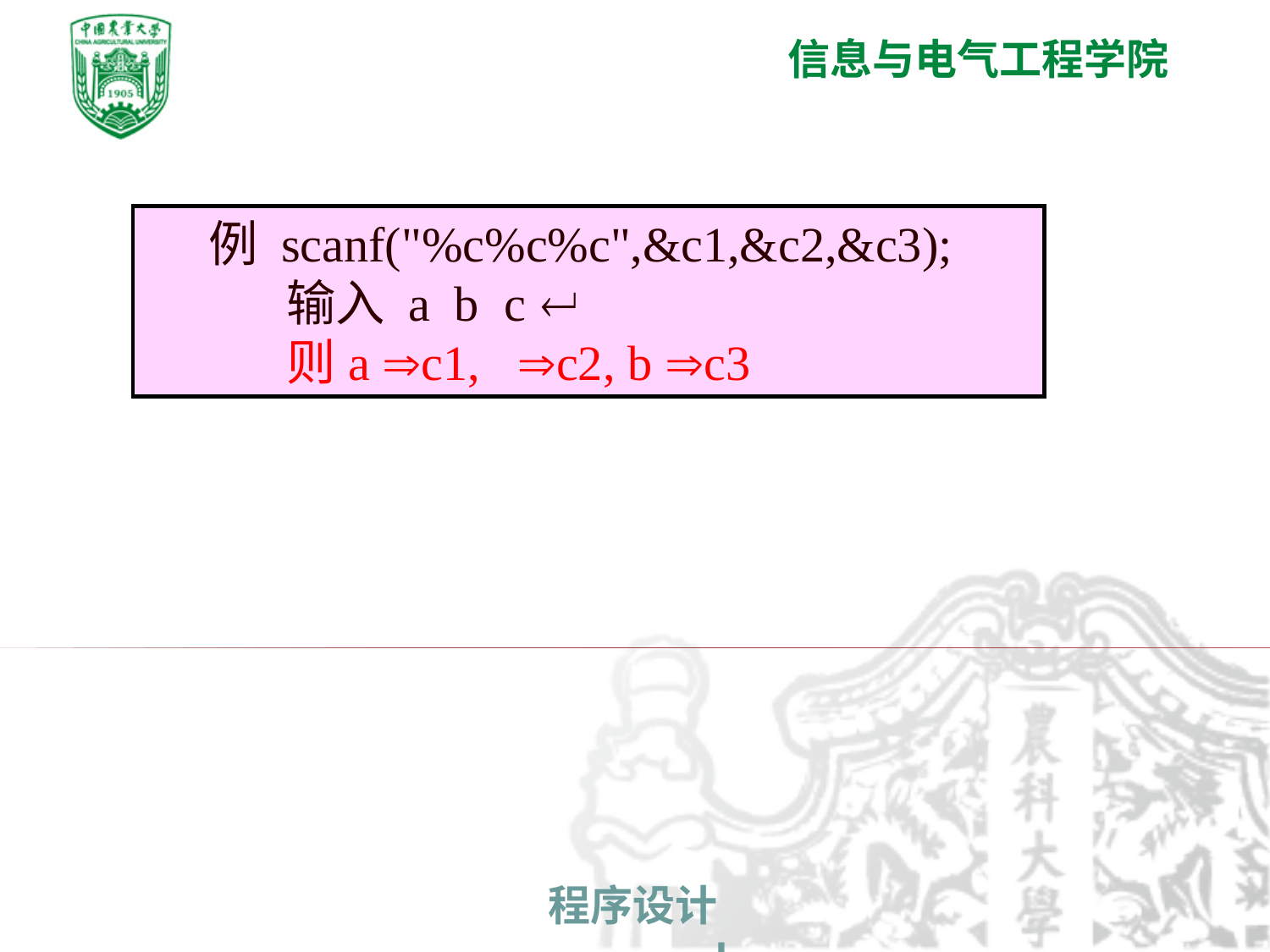

例 scanf("%c%c%c",&c1,&c2,&c3);
      输入 a  b  c ↵
      则a ⇒c1,   ⇒c2, b ⇒c3